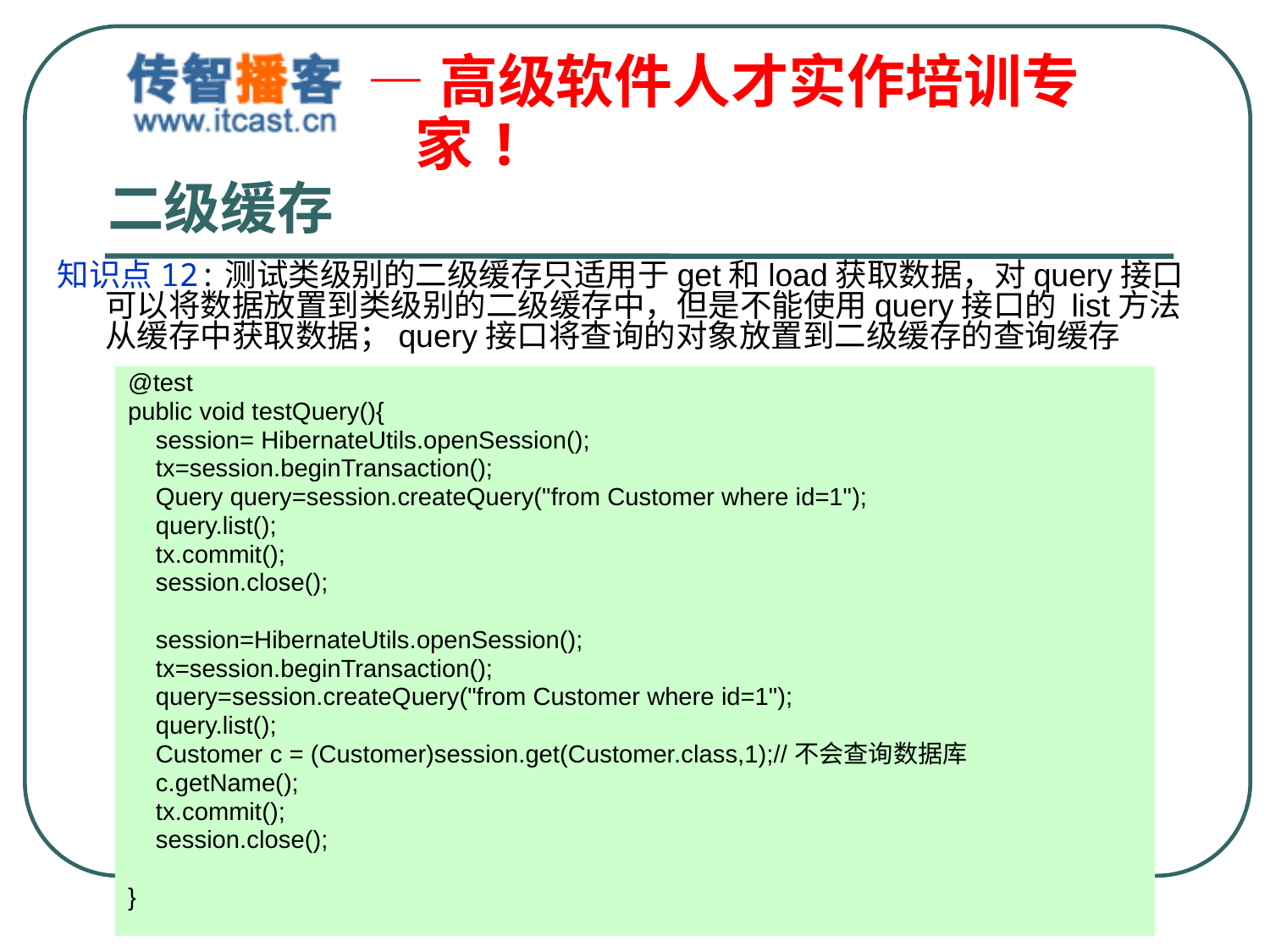

# 二级缓存
知识点12:测试类级别的二级缓存只适用于get和load获取数据，对query接口可以将数据放置到类级别的二级缓存中，但是不能使用query接口的 list方法从缓存中获取数据；query接口将查询的对象放置到二级缓存的查询缓存
@test
public void testQuery(){
    session= HibernateUtils.openSession();
    tx=session.beginTransaction();
    Query query=session.createQuery("from Customer where id=1");
    query.list();
    tx.commit();
    session.close();

    session=HibernateUtils.openSession();
    tx=session.beginTransaction();
    query=session.createQuery("from Customer where id=1");
    query.list();
    Customer c = (Customer)session.get(Customer.class,1);//不会查询数据库
    c.getName();
    tx.commit();
    session.close();

}
北京传智播客教育 www.itcast.cn